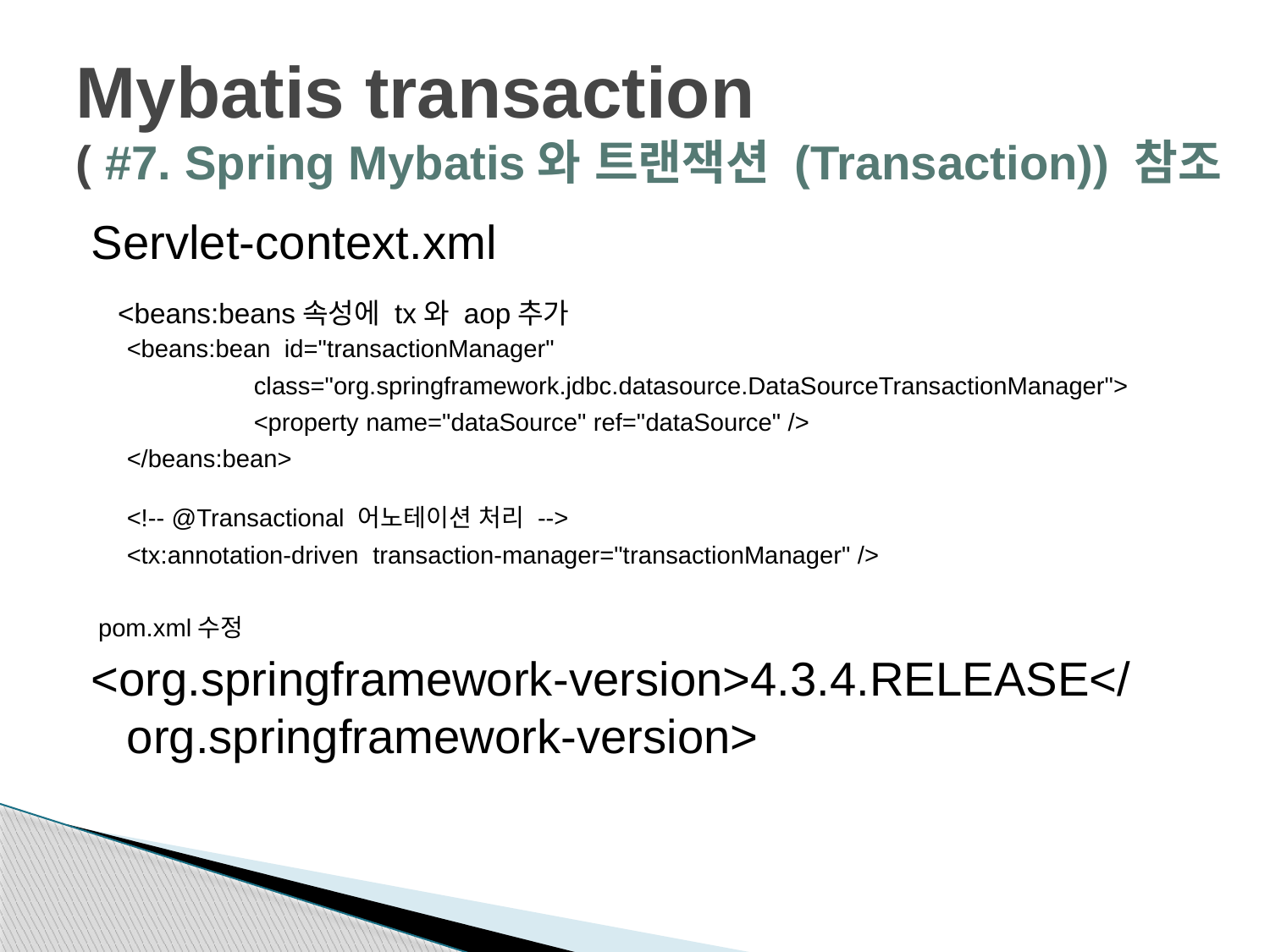

# Mybatis transaction ( #7. Spring Mybatis와 트랜잭션 (Transaction)) 참조
Servlet-context.xml
  <beans:beans속성에 tx와 aop추가
<beans:bean  id="transactionManager"
		class="org.springframework.jdbc.datasource.DataSourceTransactionManager">
		<property name="dataSource" ref="dataSource" />
	</beans:bean>
<!-- @Transactional 어노테이션 처리 -->
	<tx:annotation-driven  transaction-manager="transactionManager" />

 pom.xml수정
<org.springframework-version>4.3.4.RELEASE</org.springframework-version>